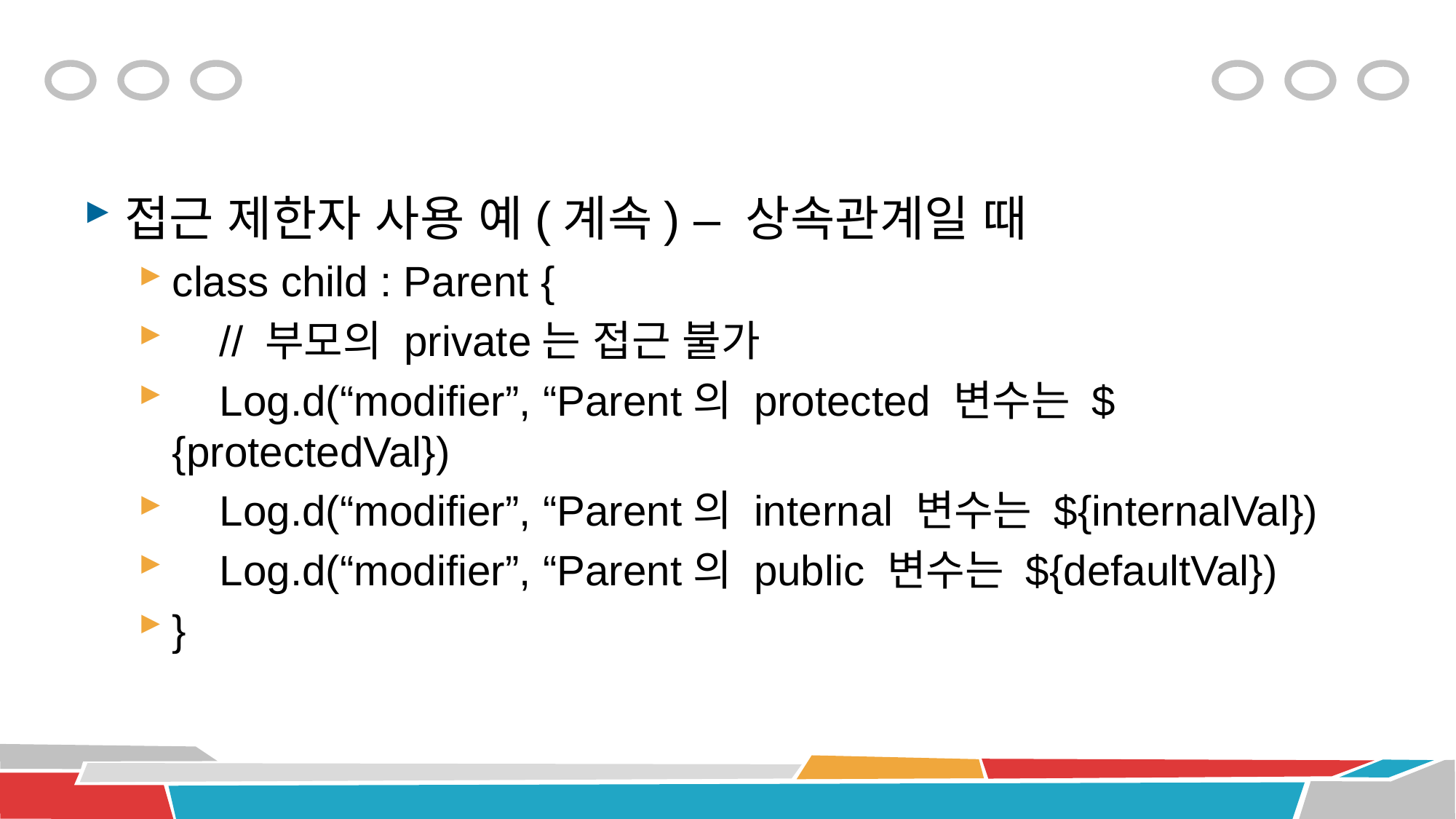

#
접근 제한자 사용 예(계속) – 상속관계일 때
class child : Parent {
    // 부모의 private는 접근 불가
    Log.d(“modifier”, “Parent의 protected 변수는 ${protectedVal})
    Log.d(“modifier”, “Parent의 internal 변수는 ${internalVal})
    Log.d(“modifier”, “Parent의 public 변수는 ${defaultVal})
}